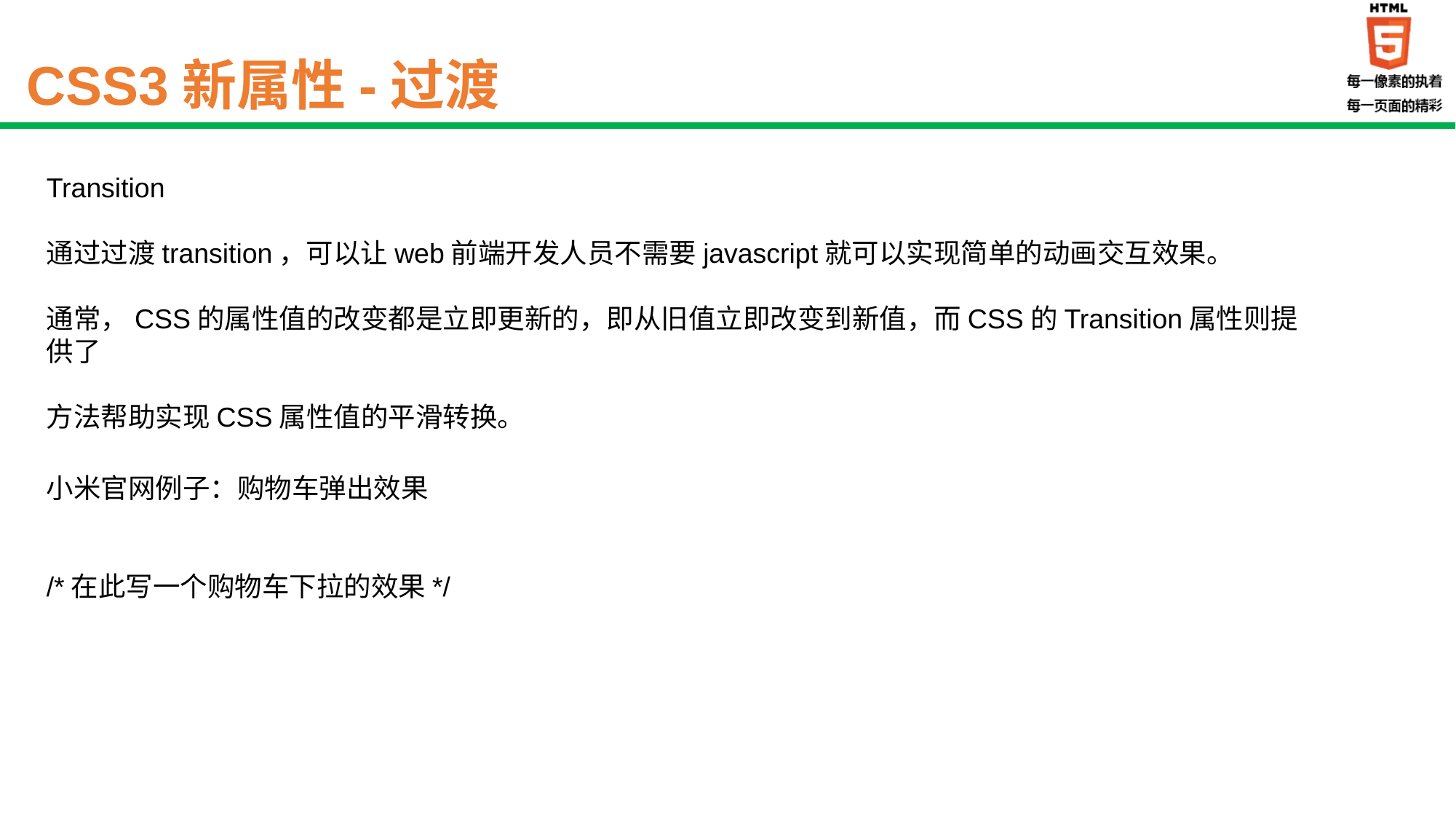

CSS3新属性-过渡
Transition

通过过渡transition，可以让web前端开发人员不需要javascript就可以实现简单的动画交互效果。

通常，CSS的属性值的改变都是立即更新的，即从旧值立即改变到新值，而CSS的Transition属性则提供了

方法帮助实现CSS属性值的平滑转换。
小米官网例子：购物车弹出效果

/*在此写一个购物车下拉的效果*/